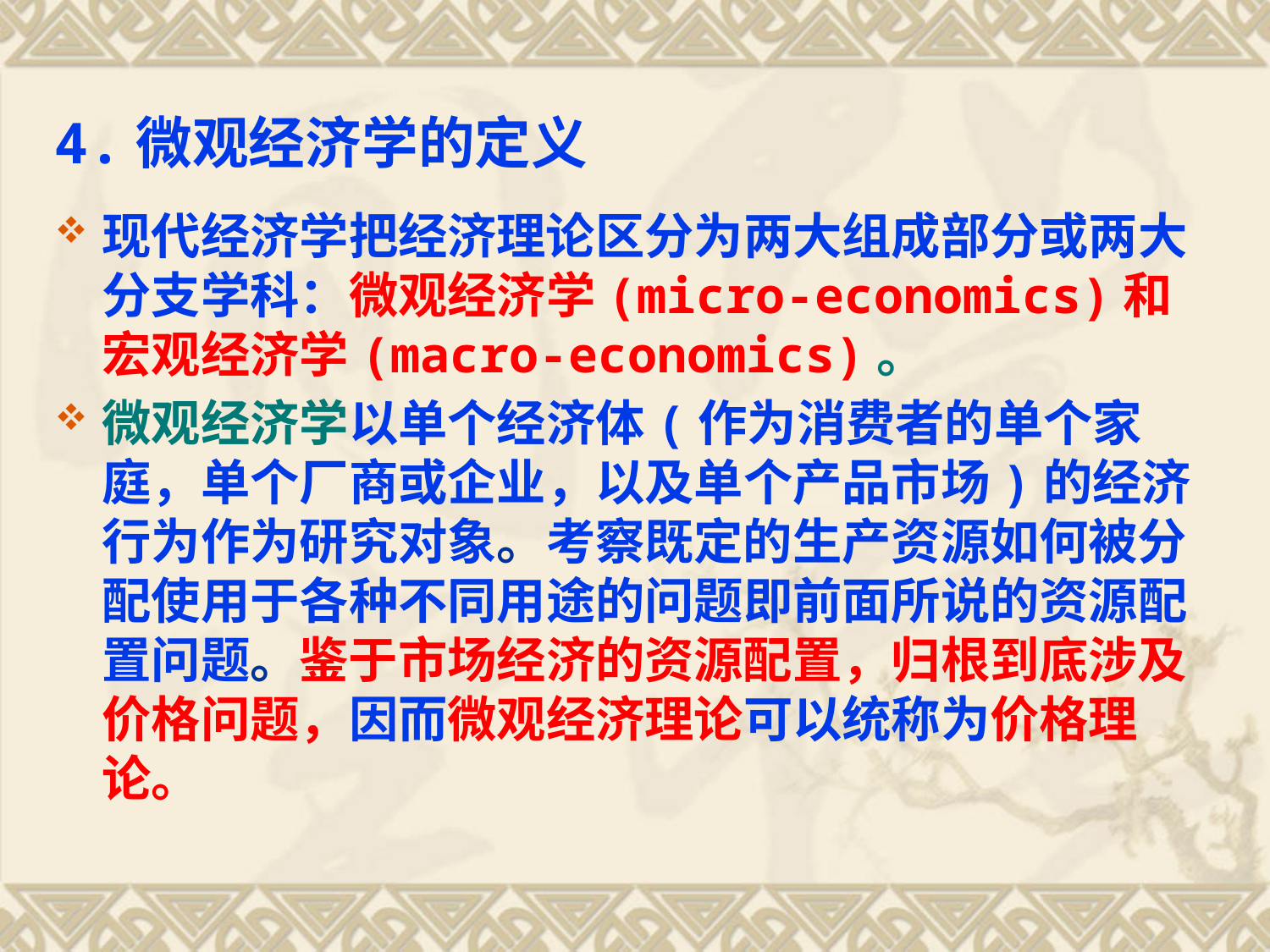

# 4.微观经济学的定义
现代经济学把经济理论区分为两大组成部分或两大分支学科：微观经济学(micro-economics)和宏观经济学(macro-economics)。
微观经济学以单个经济体(作为消费者的单个家庭，单个厂商或企业，以及单个产品市场)的经济行为作为研究对象。考察既定的生产资源如何被分配使用于各种不同用途的问题即前面所说的资源配置问题。鉴于市场经济的资源配置，归根到底涉及价格问题，因而微观经济理论可以统称为价格理论。